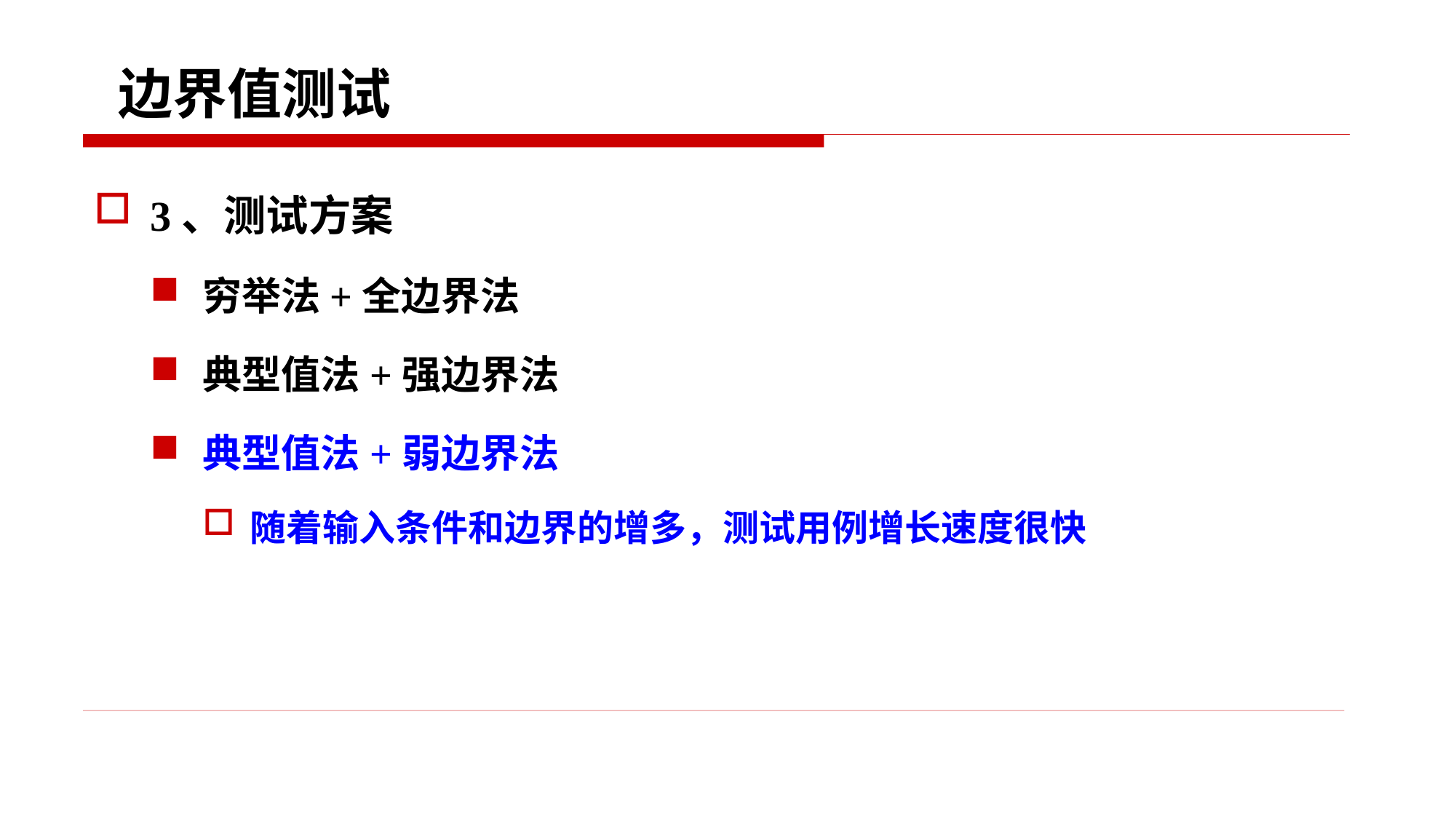

# 边界值测试
3、测试方案
穷举法+全边界法
典型值法+强边界法
典型值法+弱边界法
随着输入条件和边界的增多，测试用例增长速度很快